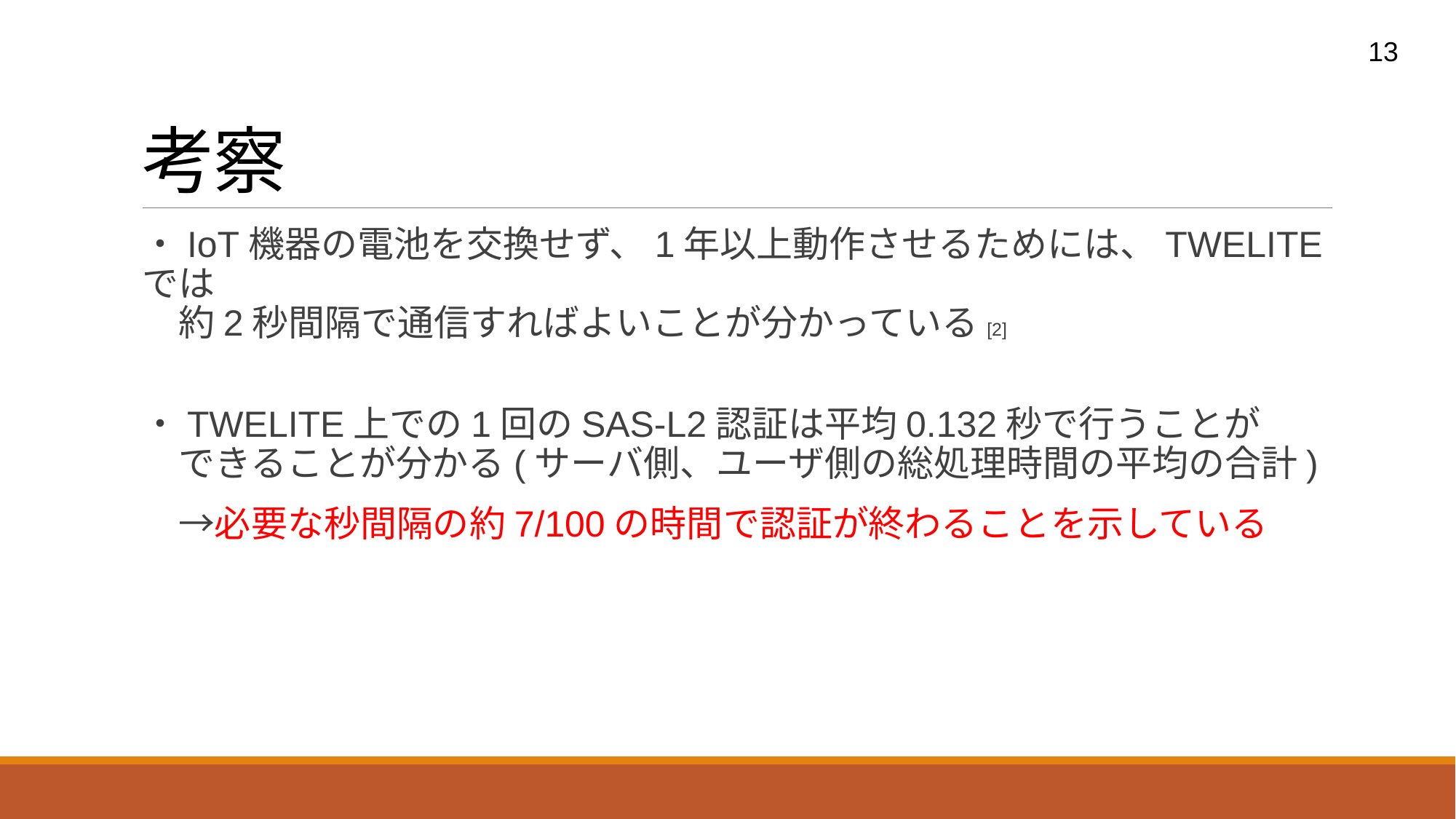

13
# 考察
・IoT機器の電池を交換せず、1年以上動作させるためには、TWELITEでは
　約2秒間隔で通信すればよいことが分かっている[2]

・TWELITE上での1回のSAS-L2認証は平均0.132秒で行うことが
　できることが分かる(サーバ側、ユーザ側の総処理時間の平均の合計)
　→必要な秒間隔の約7/100の時間で認証が終わることを示している